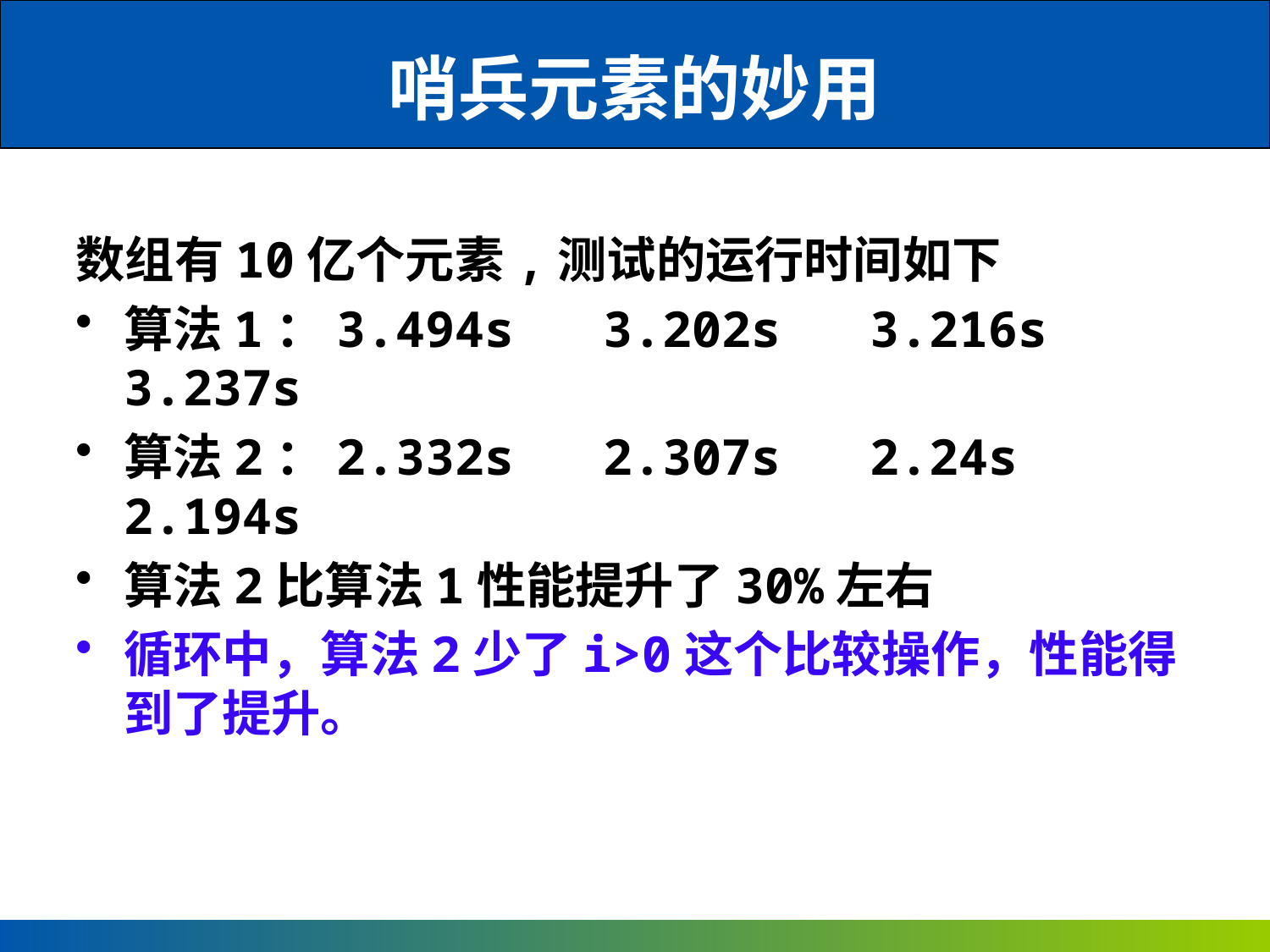

# 哨兵元素的妙用
数组有10亿个元素,测试的运行时间如下
算法1：3.494s   3.202s   3.216s   3.237s
算法2：2.332s   2.307s   2.24s     2.194s
算法2比算法1性能提升了30%左右
循环中，算法2少了i>0这个比较操作，性能得到了提升。